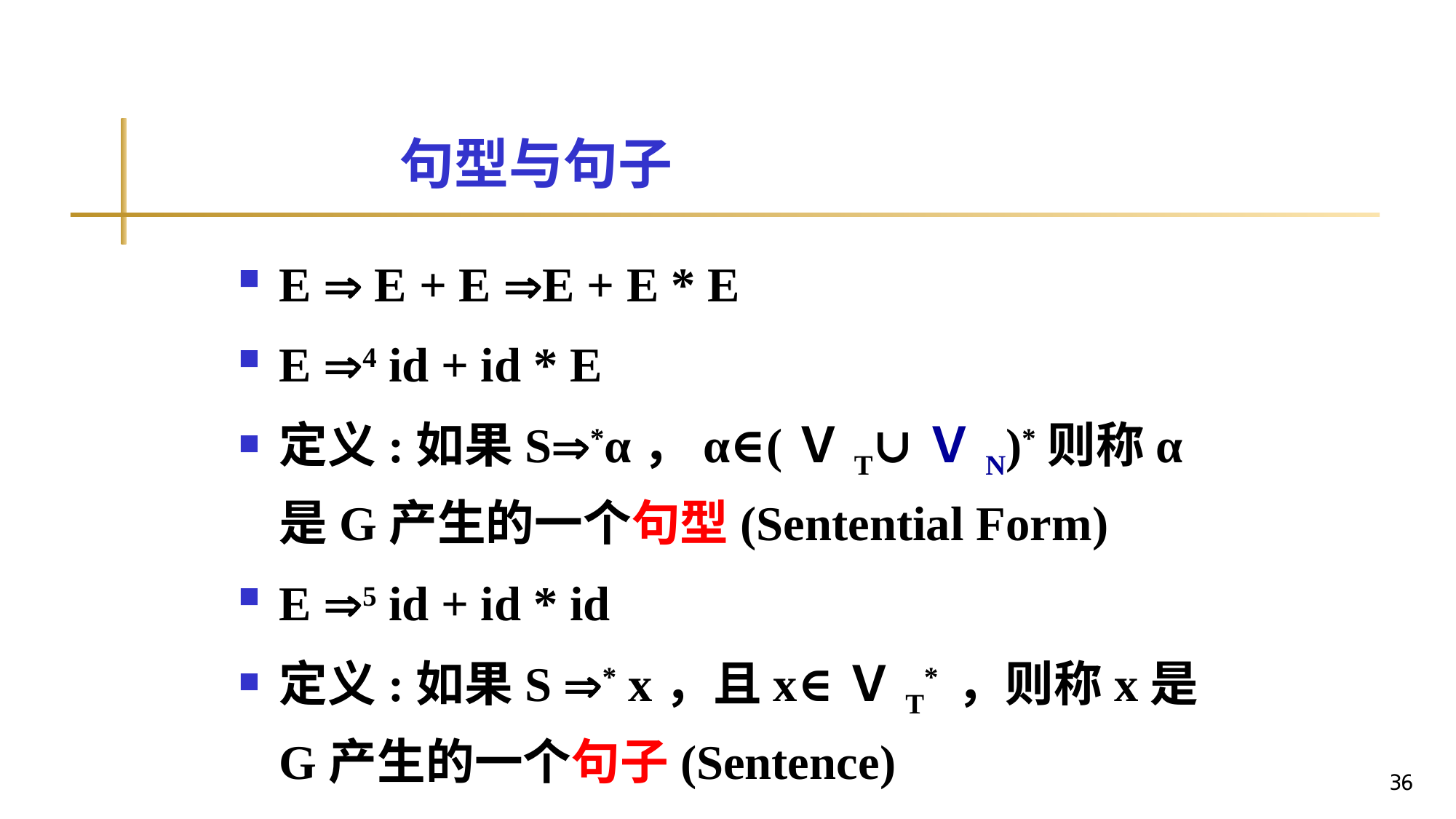

# 句型与句子
E ⇒ E + E ⇒E + E * E
E ⇒4 id + id * E
定义:如果S⇒*α，α∈(ＶT∪ＶN)*则称α是G产生的一个句型(Sentential Form)
E ⇒5 id + id * id
定义:如果S ⇒* x，且x∈ＶT* ，则称x是G产生的一个句子(Sentence)
36